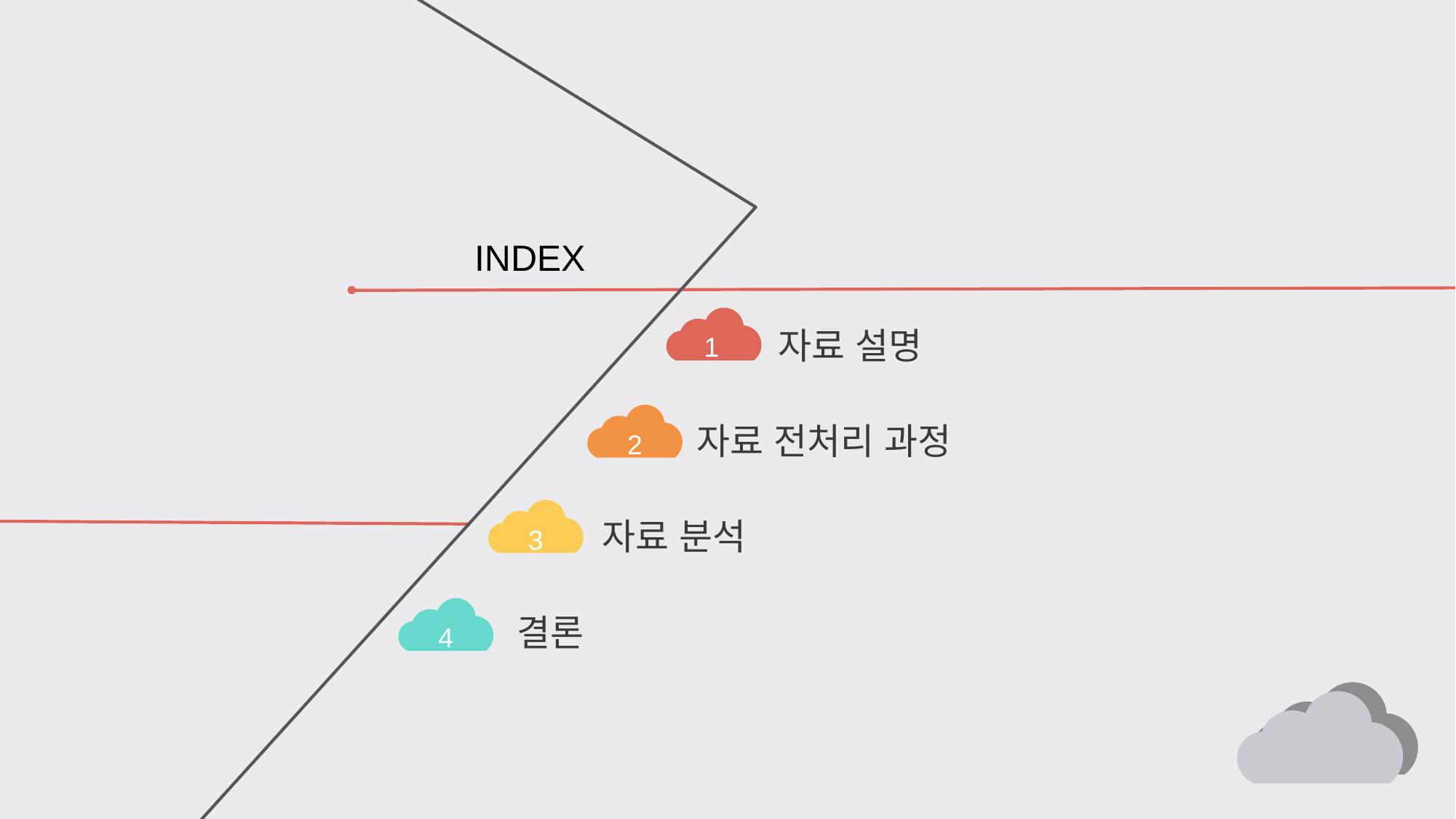

INDEX

1
자료 설명

2
자료 전처리 과정

3
자료 분석

4
결론